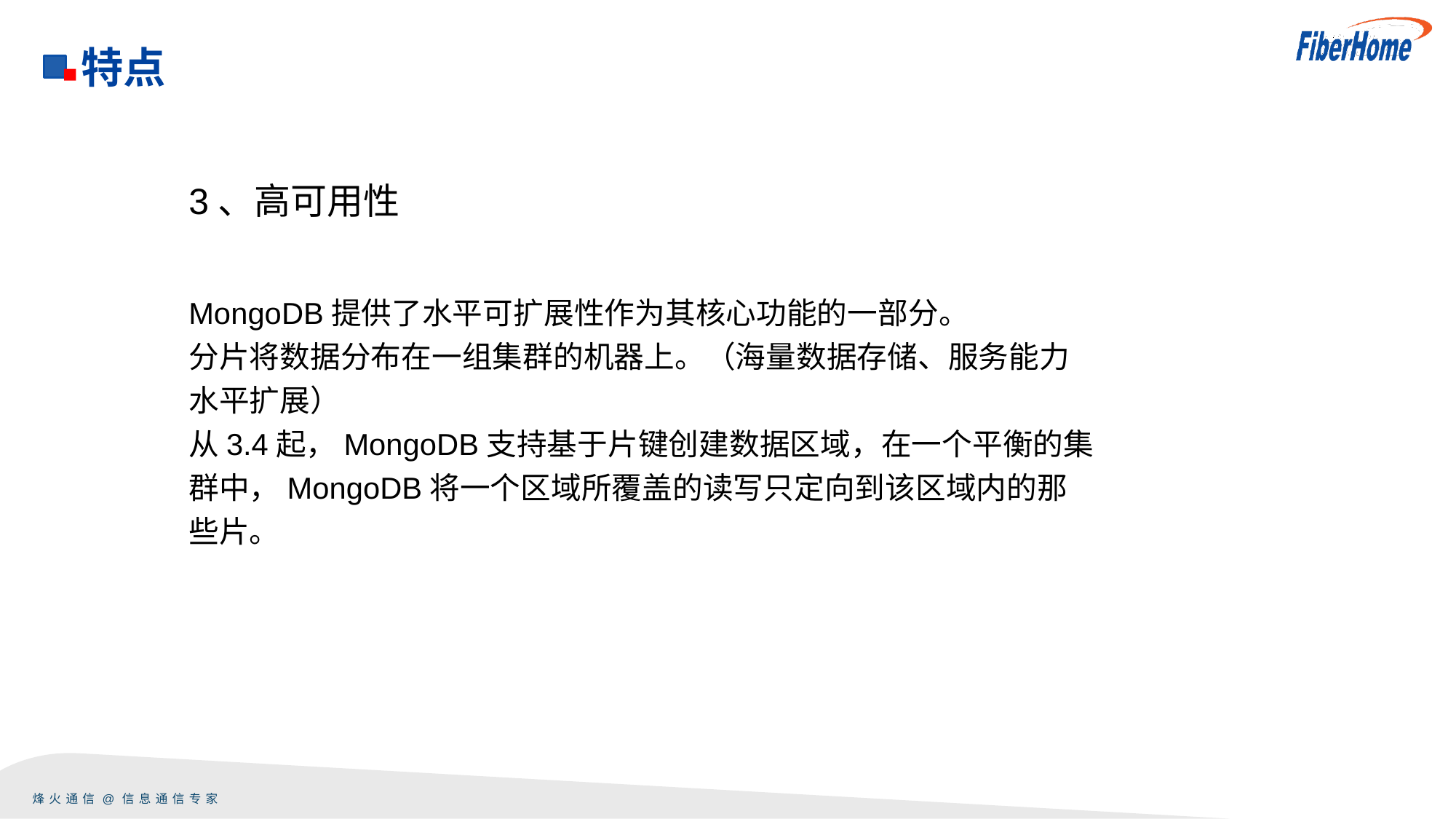

特点
3、高可用性
MongoDB提供了水平可扩展性作为其核心功能的一部分。
分片将数据分布在一组集群的机器上。（海量数据存储、服务能力水平扩展）
从3.4起，MongoDB支持基于片键创建数据区域，在一个平衡的集群中，MongoDB将一个区域所覆盖的读写只定向到该区域内的那些片。